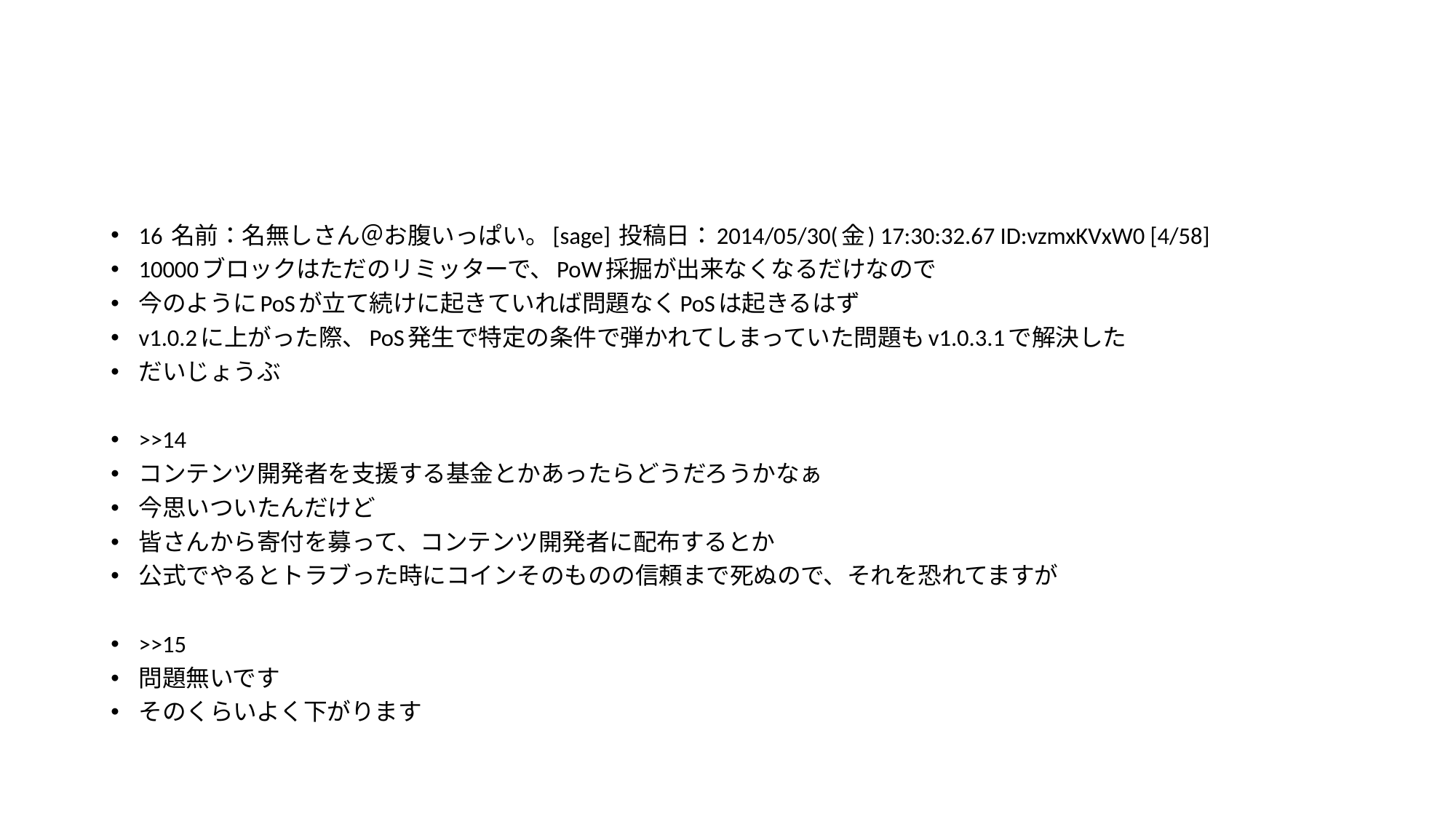

#
16 名前：名無しさん＠お腹いっぱい。[sage] 投稿日：2014/05/30(金) 17:30:32.67 ID:vzmxKVxW0 [4/58]
10000ブロックはただのリミッターで、PoW採掘が出来なくなるだけなので
今のようにPoSが立て続けに起きていれば問題なくPoSは起きるはず
v1.0.2に上がった際、PoS発生で特定の条件で弾かれてしまっていた問題もv1.0.3.1で解決した
だいじょうぶ

>>14
コンテンツ開発者を支援する基金とかあったらどうだろうかなぁ
今思いついたんだけど
皆さんから寄付を募って、コンテンツ開発者に配布するとか
公式でやるとトラブった時にコインそのものの信頼まで死ぬので、それを恐れてますが

>>15
問題無いです
そのくらいよく下がります